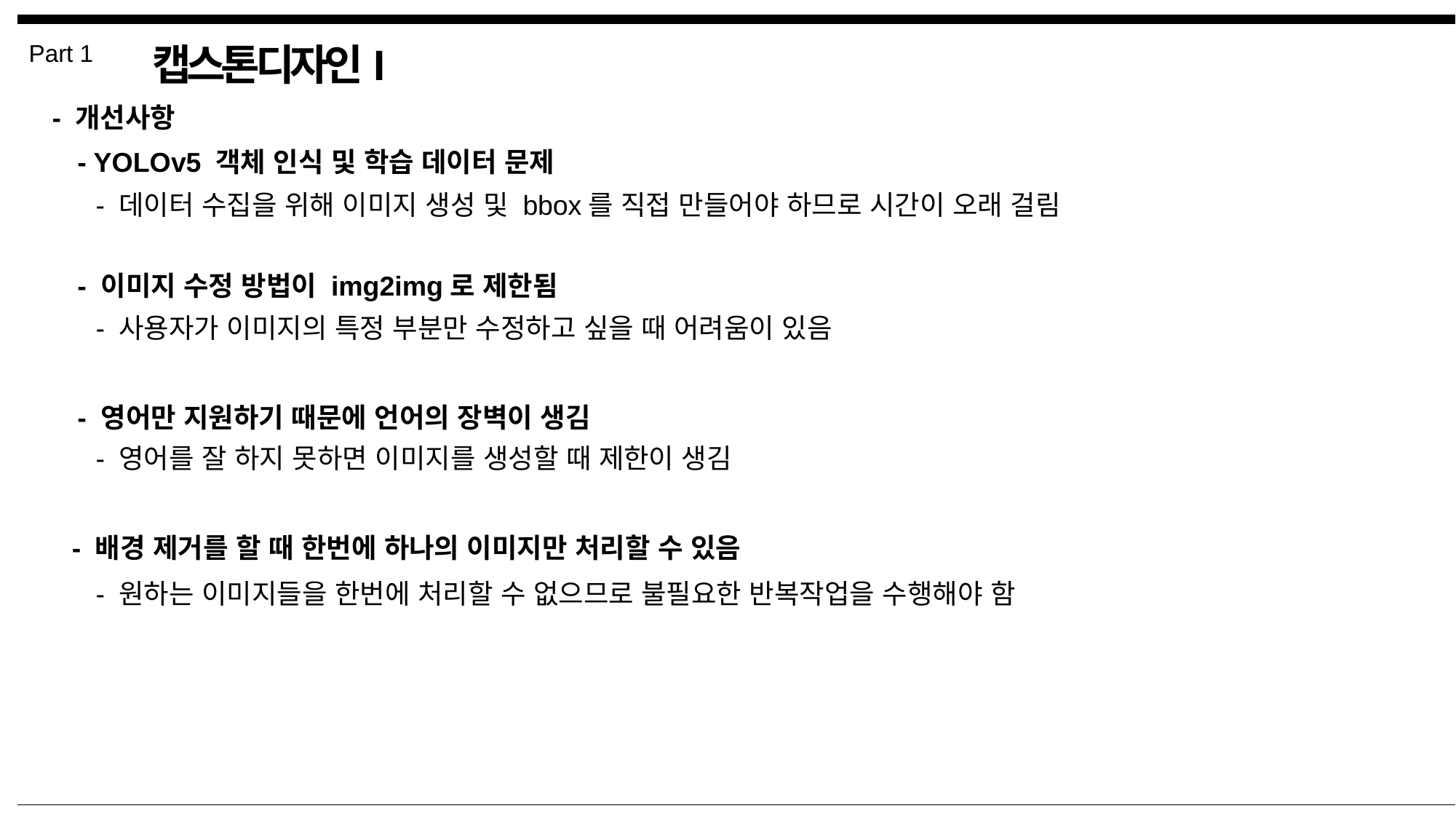

Part 1
캡스톤디자인I
- 개선사항
- YOLOv5 객체 인식 및 학습 데이터 문제
- 데이터 수집을 위해 이미지 생성 및 bbox를 직접 만들어야 하므로 시간이 오래 걸림
- 이미지 수정 방법이 img2img로 제한됨
- 사용자가 이미지의 특정 부분만 수정하고 싶을 때 어려움이 있음
- 영어만 지원하기 때문에 언어의 장벽이 생김
- 영어를 잘 하지 못하면 이미지를 생성할 때 제한이 생김
- 배경 제거를 할 때 한번에 하나의 이미지만 처리할 수 있음
- 원하는 이미지들을 한번에 처리할 수 없으므로 불필요한 반복작업을 수행해야 함